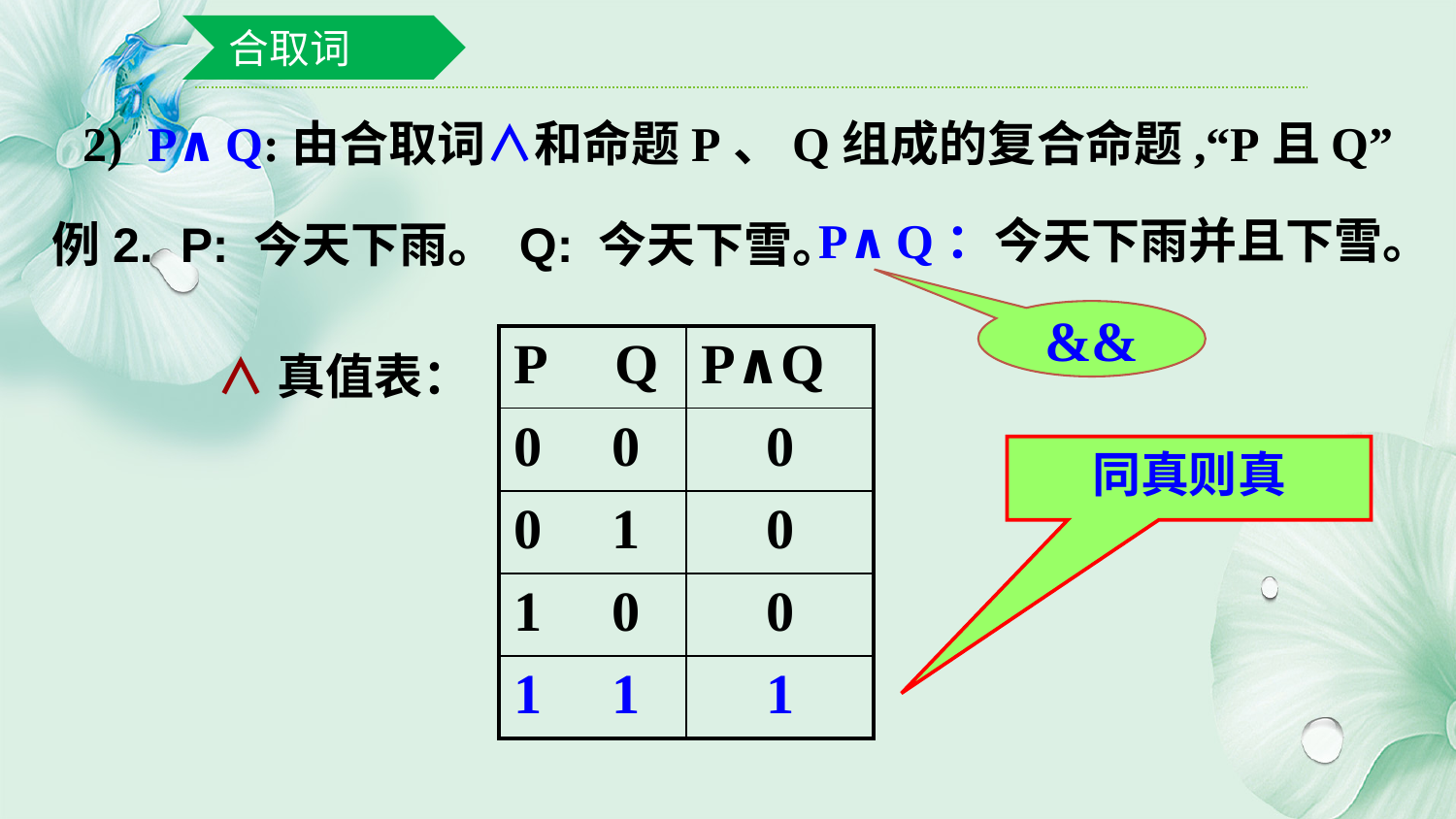

合取词
2)  P∧Q:由合取词∧和命题P、Q组成的复合命题,“P且Q”
例2.  P: 今天下雨。 Q: 今天下雪。
P∧Q：今天下雨并且下雪。
&&
| P Q | P∧Q |
| --- | --- |
| 0 0 | 0 |
| 0 1 | 0 |
| 1 0 | 0 |
| 1 1 | 1 |
∧真值表：
同真则真